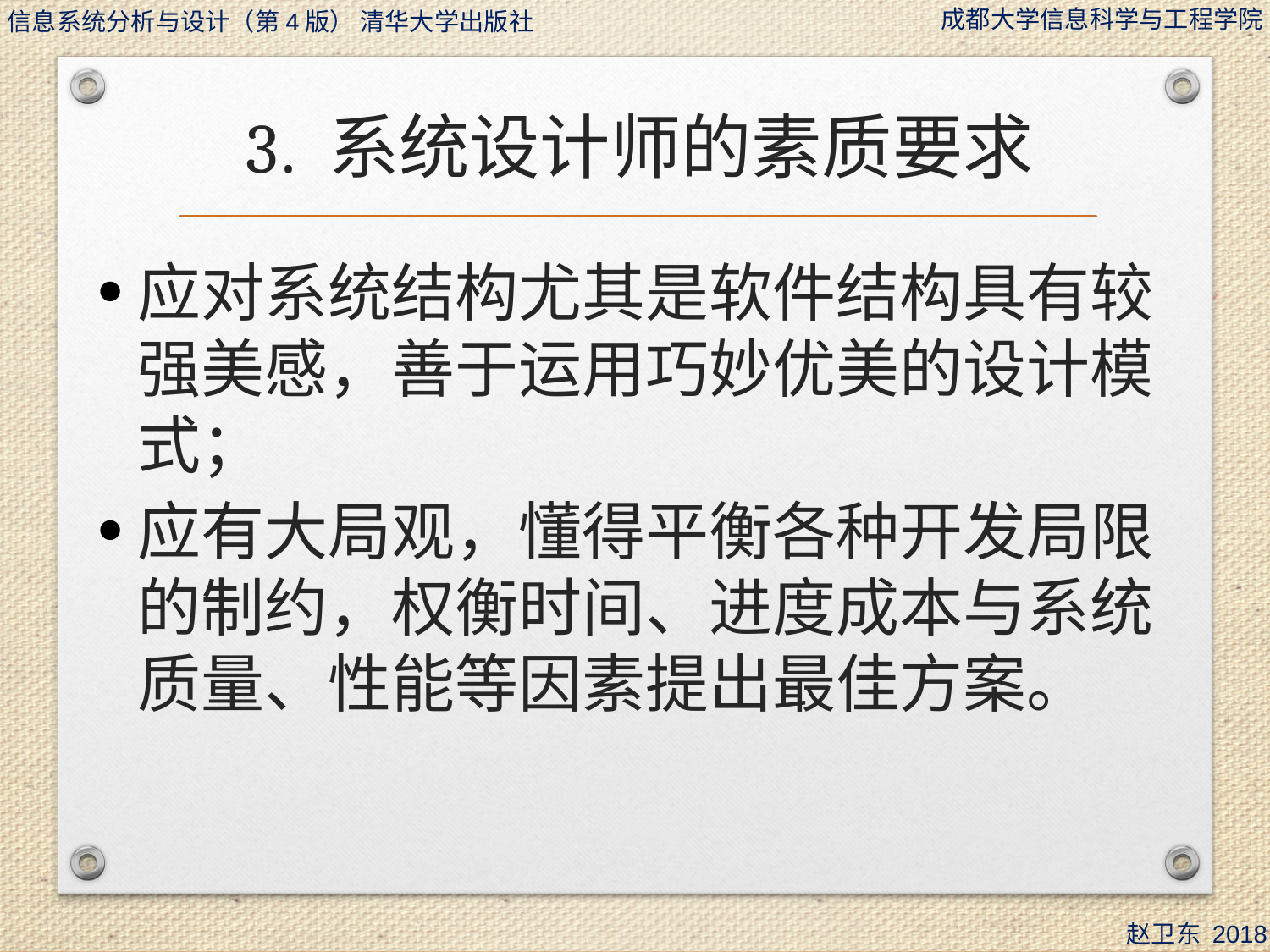

# 3. 系统设计师的素质要求
应对系统结构尤其是软件结构具有较强美感，善于运用巧妙优美的设计模式；
应有大局观，懂得平衡各种开发局限的制约，权衡时间、进度成本与系统质量、性能等因素提出最佳方案。